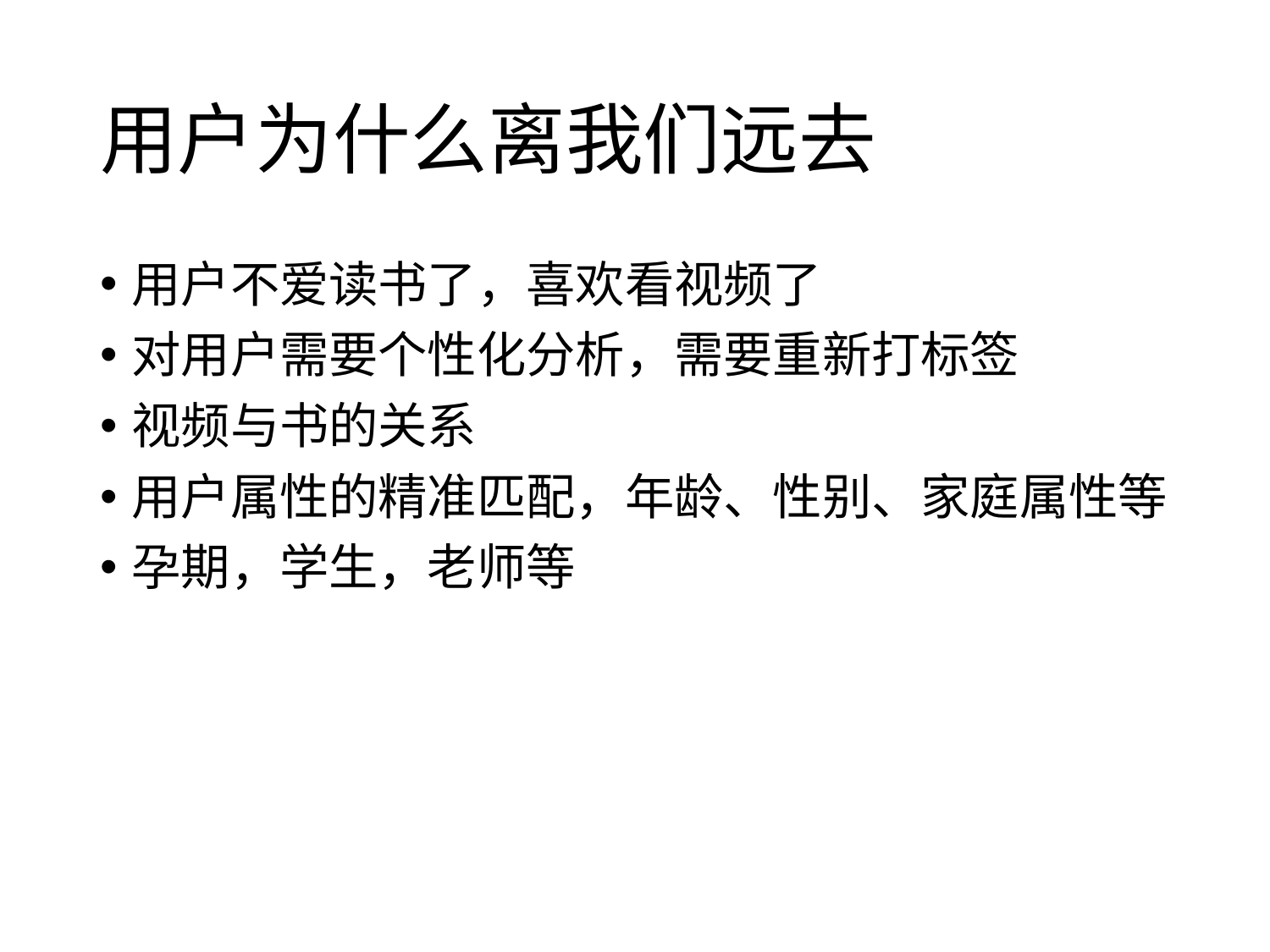

# 用户为什么离我们远去
用户不爱读书了，喜欢看视频了
对用户需要个性化分析，需要重新打标签
视频与书的关系
用户属性的精准匹配，年龄、性别、家庭属性等
孕期，学生，老师等